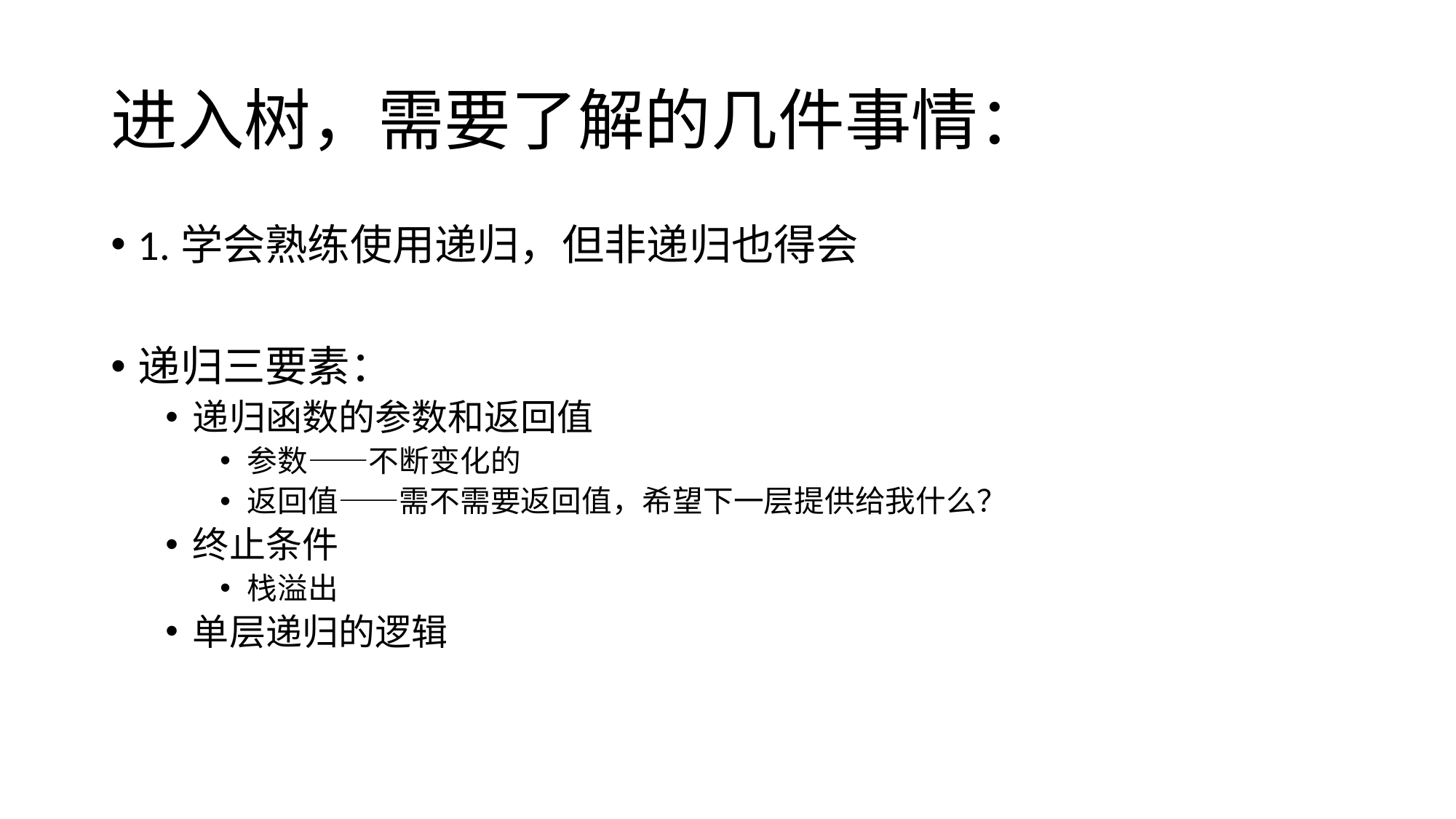

# 进入树，需要了解的几件事情：
1.学会熟练使用递归，但非递归也得会

递归三要素：
递归函数的参数和返回值
参数——不断变化的
返回值——需不需要返回值，希望下一层提供给我什么？
终止条件
栈溢出
单层递归的逻辑